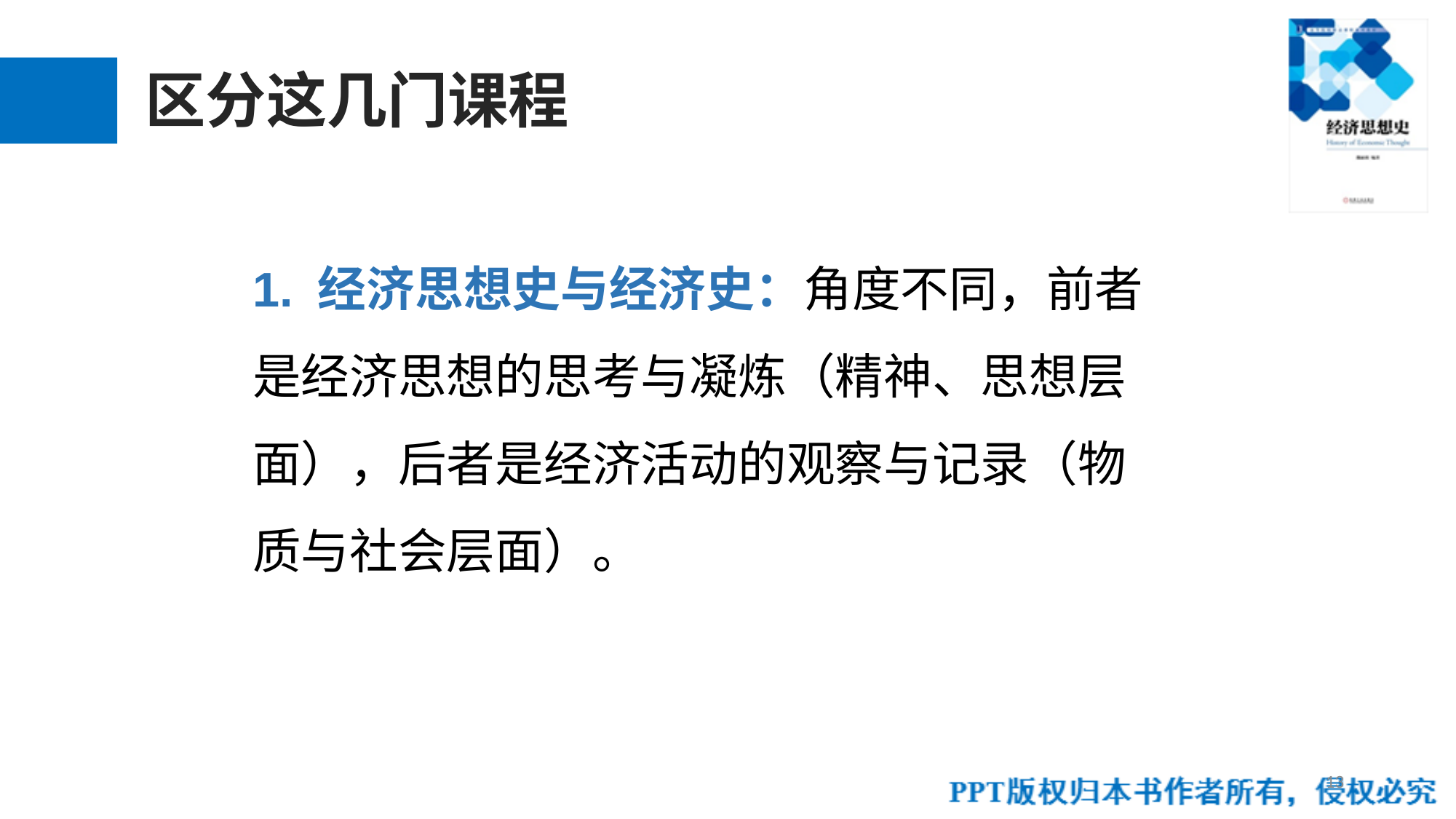

区分这几门课程

# 1. 经济思想史与经济史：角度不同，前者是经济思想的思考与凝炼（精神、思想层面），后者是经济活动的观察与记录（物质与社会层面）。
13